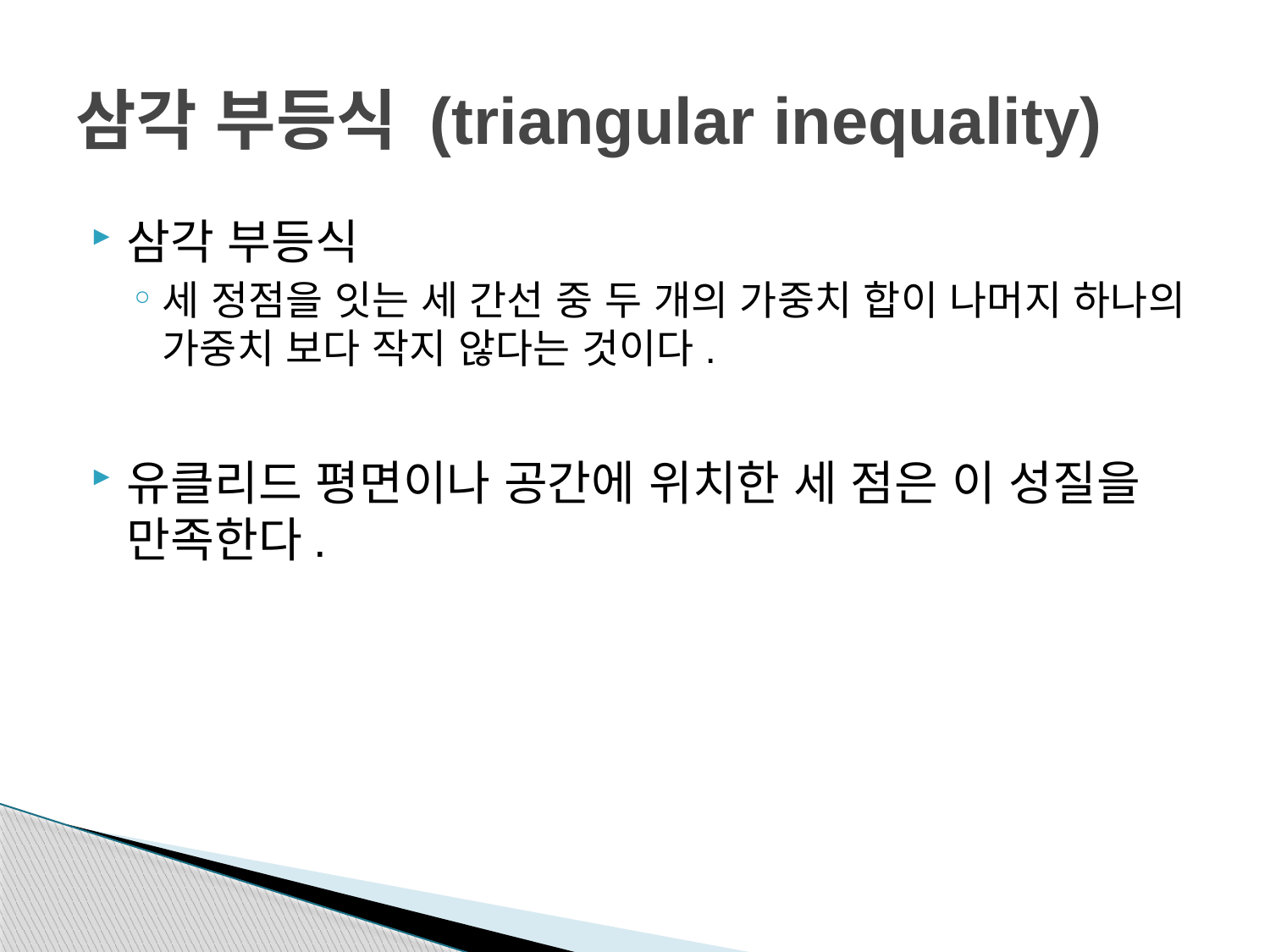

# 삼각 부등식 (triangular inequality)
삼각 부등식
세 정점을 잇는 세 간선 중 두 개의 가중치 합이 나머지 하나의 가중치 보다 작지 않다는 것이다.

유클리드 평면이나 공간에 위치한 세 점은 이 성질을 만족한다.